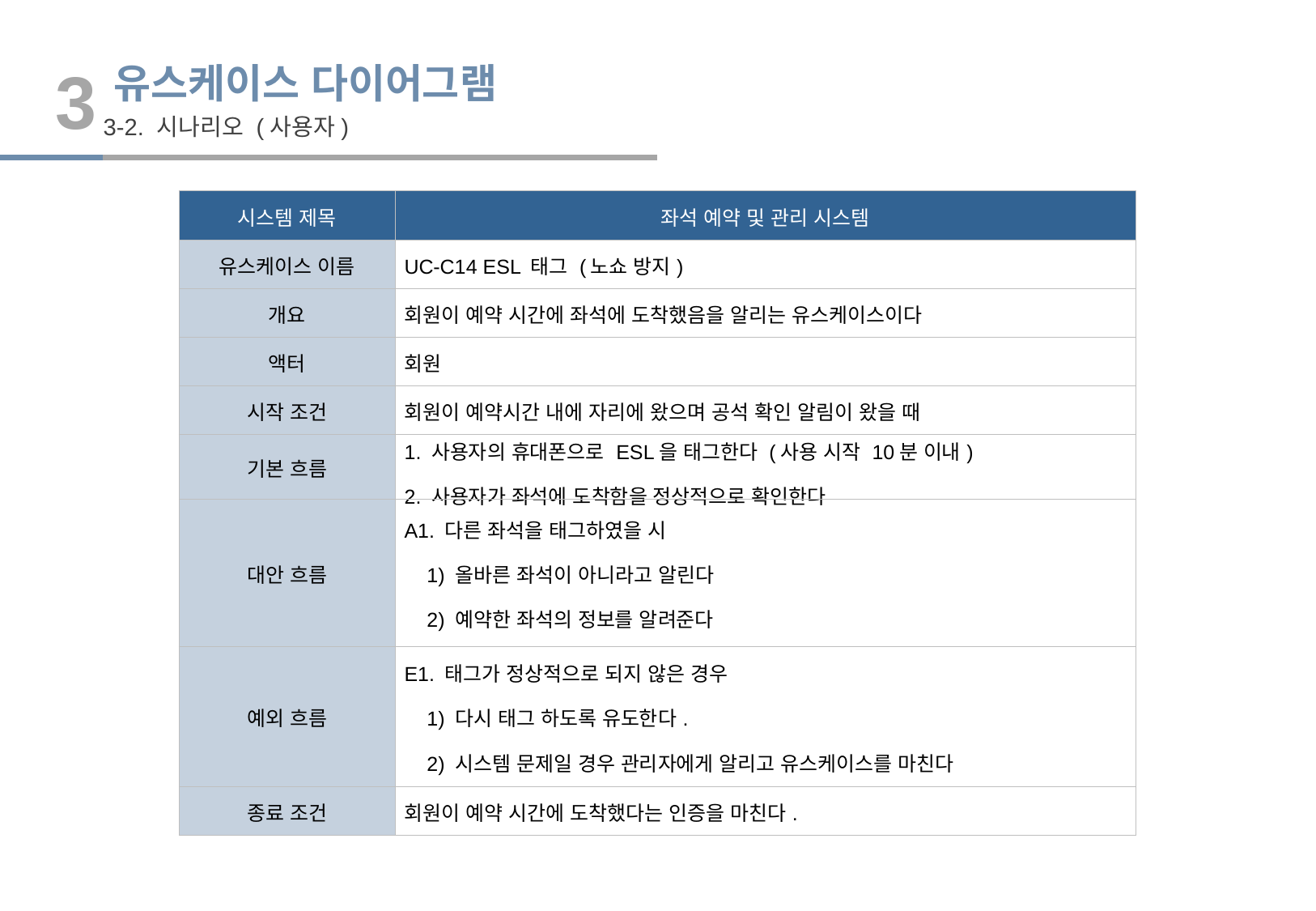

3
유스케이스 다이어그램
3-2. 시나리오 (사용자)
| 시스템 제목 | 좌석 예약 및 관리 시스템 |
| --- | --- |
| 유스케이스 이름 | UC-C14 ESL 태그 (노쇼 방지) |
| 개요 | 회원이 예약 시간에 좌석에 도착했음을 알리는 유스케이스이다 |
| 액터 | 회원 |
| 시작 조건 | 회원이 예약시간 내에 자리에 왔으며 공석 확인 알림이 왔을 때 |
| 기본 흐름 | 1. 사용자의 휴대폰으로 ESL을 태그한다 (사용 시작 10분 이내) 2. 사용자가 좌석에 도착함을 정상적으로 확인한다 |
| 대안 흐름 | A1. 다른 좌석을 태그하였을 시 1) 올바른 좌석이 아니라고 알린다 2) 예약한 좌석의 정보를 알려준다 |
| 예외 흐름 | E1. 태그가 정상적으로 되지 않은 경우 1) 다시 태그 하도록 유도한다. 2) 시스템 문제일 경우 관리자에게 알리고 유스케이스를 마친다 |
| 종료 조건 | 회원이 예약 시간에 도착했다는 인증을 마친다. |